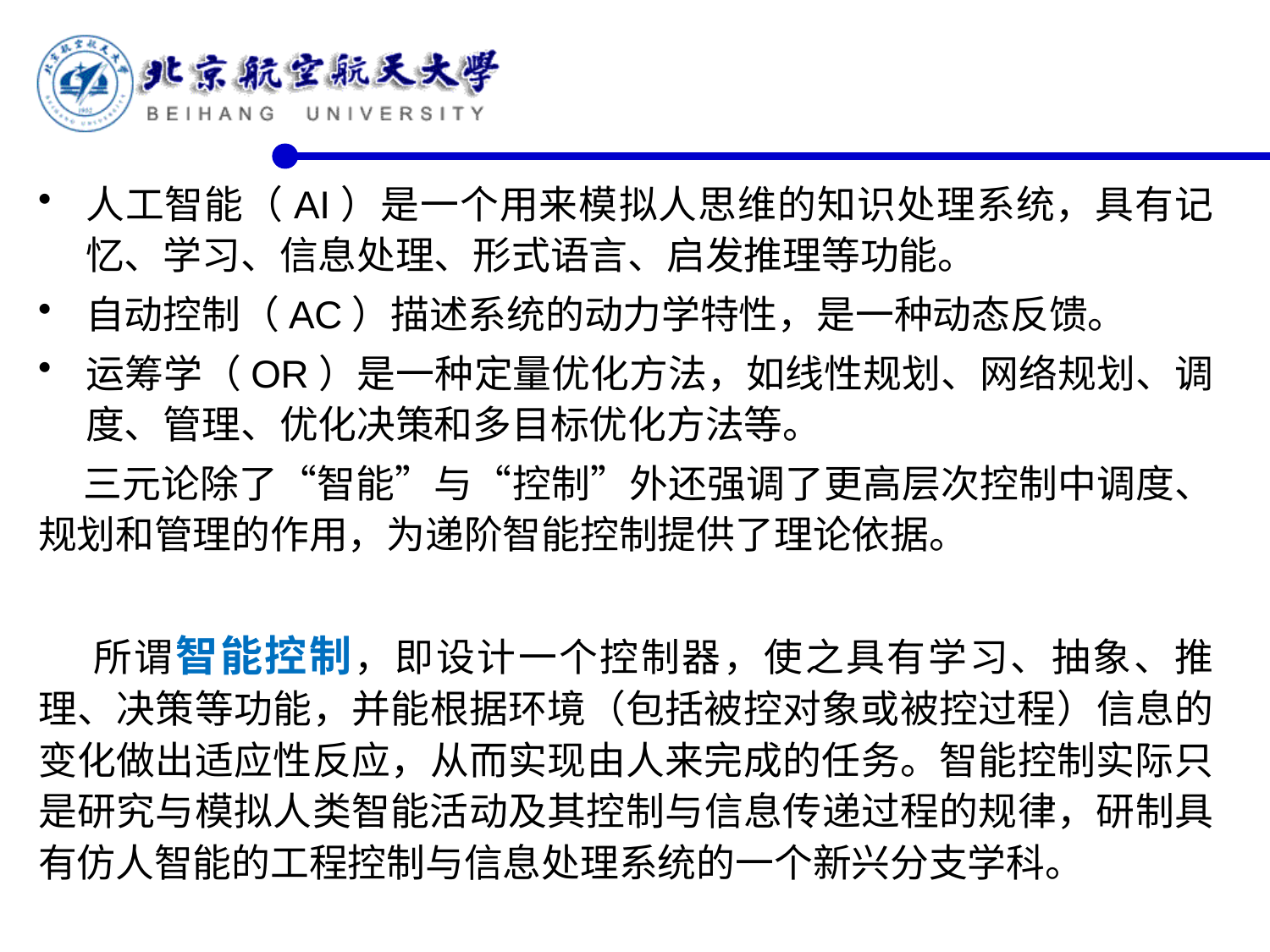

人工智能（AI）是一个用来模拟人思维的知识处理系统，具有记忆、学习、信息处理、形式语言、启发推理等功能。
自动控制（AC）描述系统的动力学特性，是一种动态反馈。
运筹学（OR）是一种定量优化方法，如线性规划、网络规划、调度、管理、优化决策和多目标优化方法等。
    三元论除了“智能”与“控制”外还强调了更高层次控制中调度、规划和管理的作用，为递阶智能控制提供了理论依据。

    所谓智能控制，即设计一个控制器，使之具有学习、抽象、推理、决策等功能，并能根据环境（包括被控对象或被控过程）信息的变化做出适应性反应，从而实现由人来完成的任务。智能控制实际只是研究与模拟人类智能活动及其控制与信息传递过程的规律，研制具有仿人智能的工程控制与信息处理系统的一个新兴分支学科。